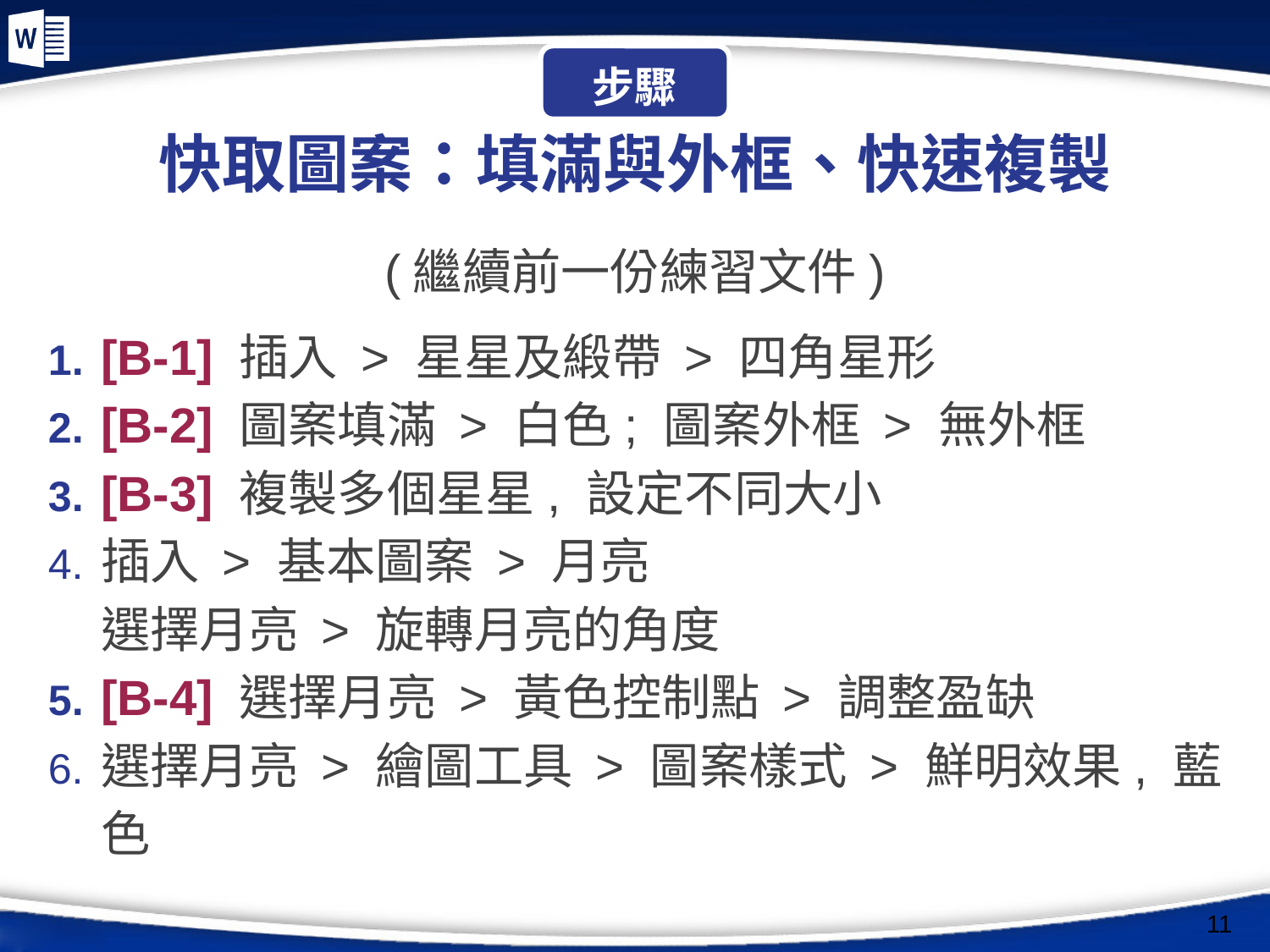

步驟
# 快取圖案：填滿與外框、快速複製
(繼續前一份練習文件)
[B-1] 插入 > 星星及緞帶 > 四角星形
[B-2] 圖案填滿 > 白色; 圖案外框 > 無外框
[B-3] 複製多個星星, 設定不同大小
插入 > 基本圖案 > 月亮
選擇月亮 > 旋轉月亮的角度
[B-4] 選擇月亮 > 黃色控制點 > 調整盈缺
選擇月亮 > 繪圖工具 > 圖案樣式 > 鮮明效果, 藍色
11